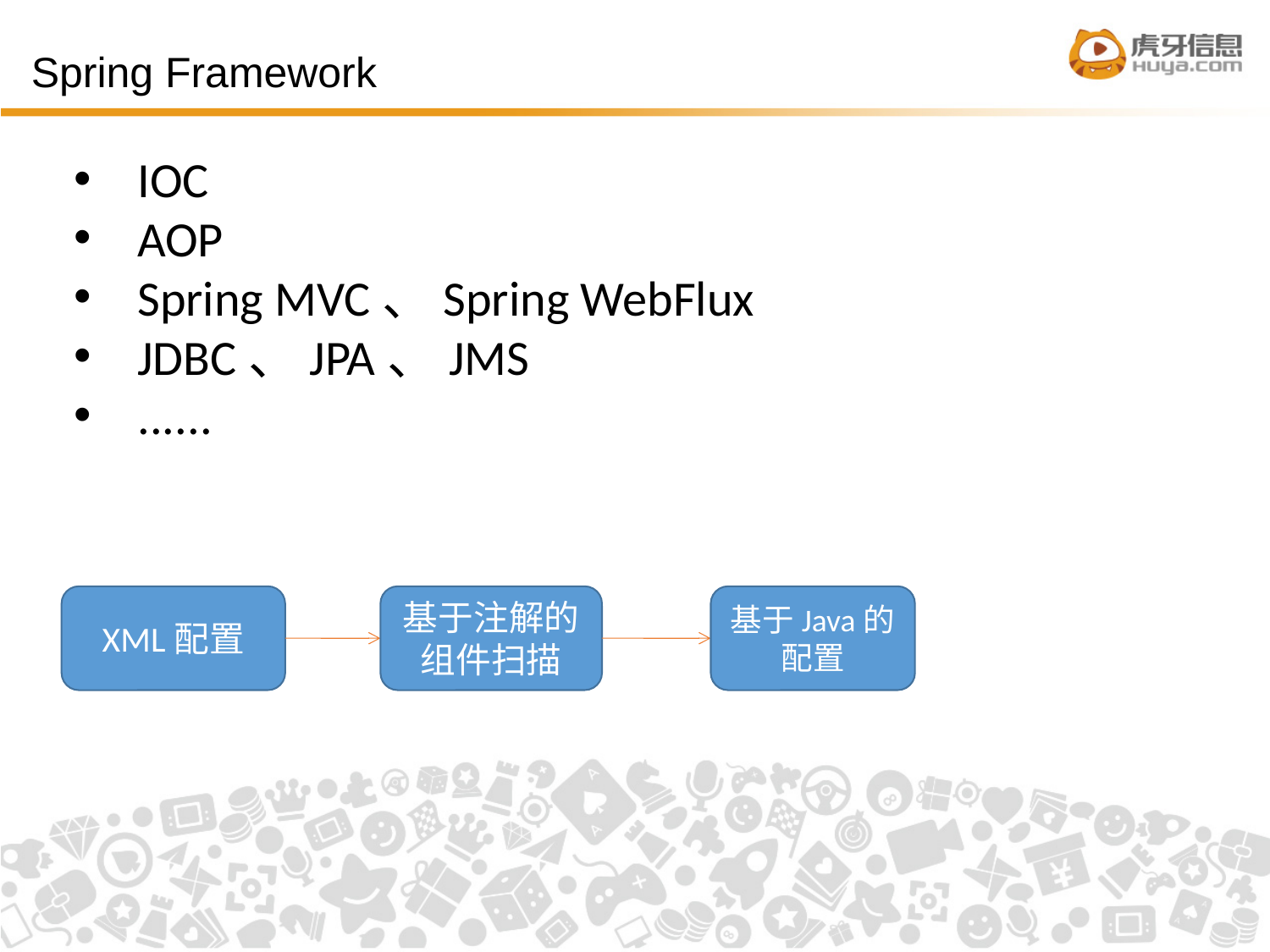

Spring Framework
IOC
AOP
Spring MVC、Spring WebFlux
JDBC、JPA、JMS
......

XML配置
基于注解的组件扫描
基于Java的配置